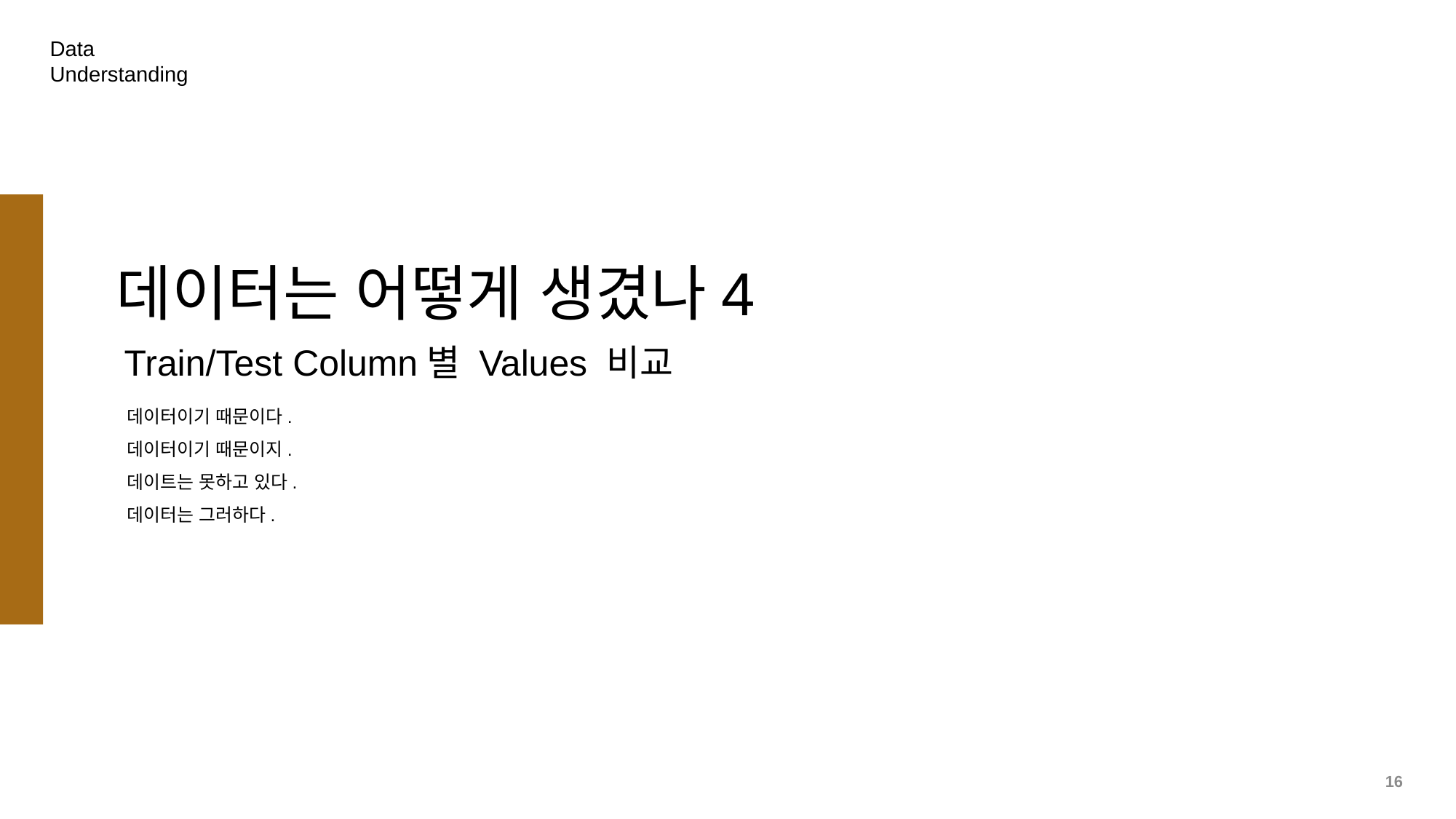

Data
Understanding
데이터는 어떻게 생겼나4
Train/Test Column별 Values 비교

데이터이기 때문이다.
데이터이기 때문이지.
데이트는 못하고 있다.
데이터는 그러하다.
16